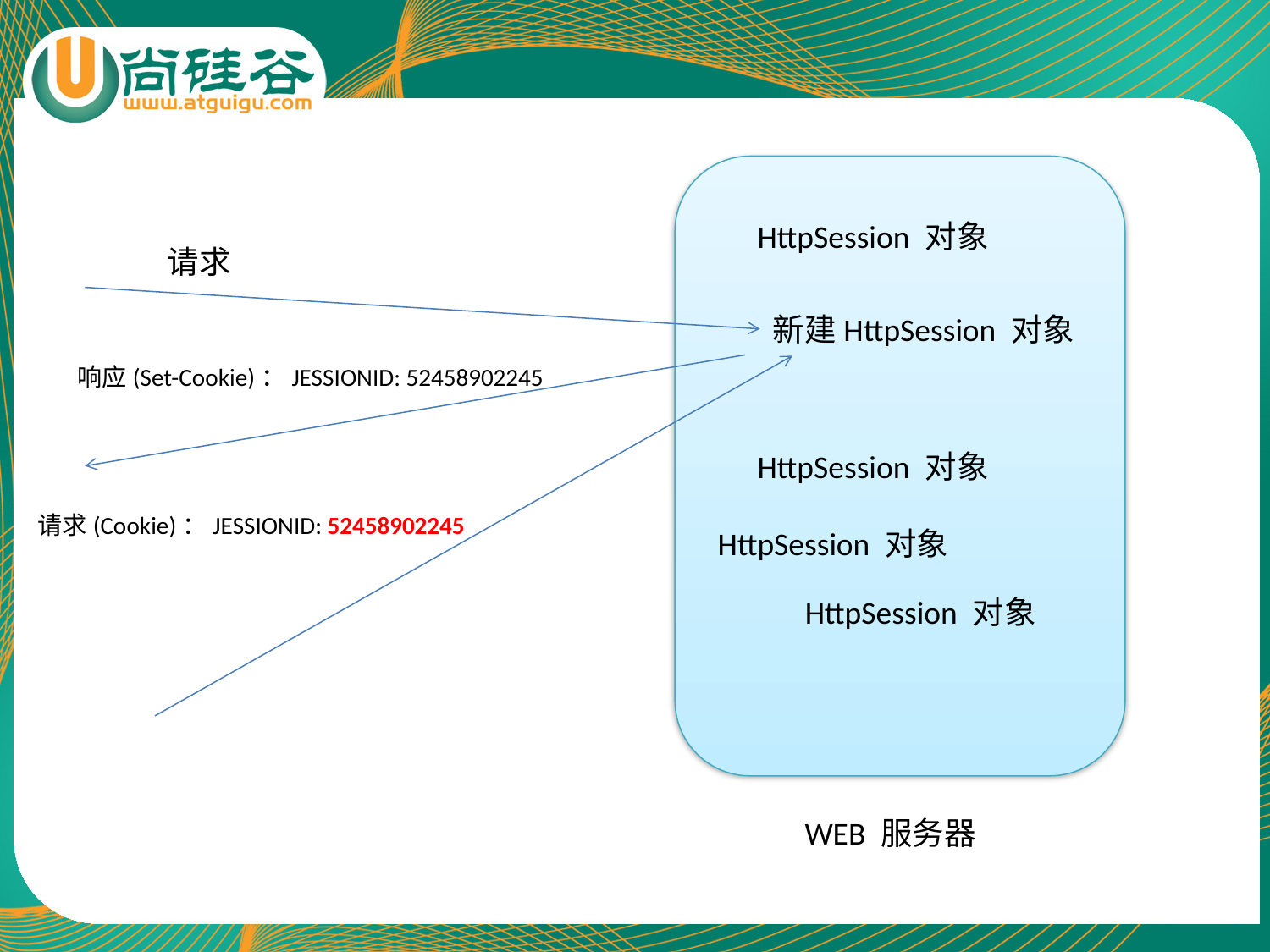

HttpSession 对象
请求
新建HttpSession 对象
响应(Set-Cookie)：JESSIONID: 52458902245
HttpSession 对象
请求(Cookie)：JESSIONID: 52458902245
HttpSession 对象
HttpSession 对象
WEB 服务器